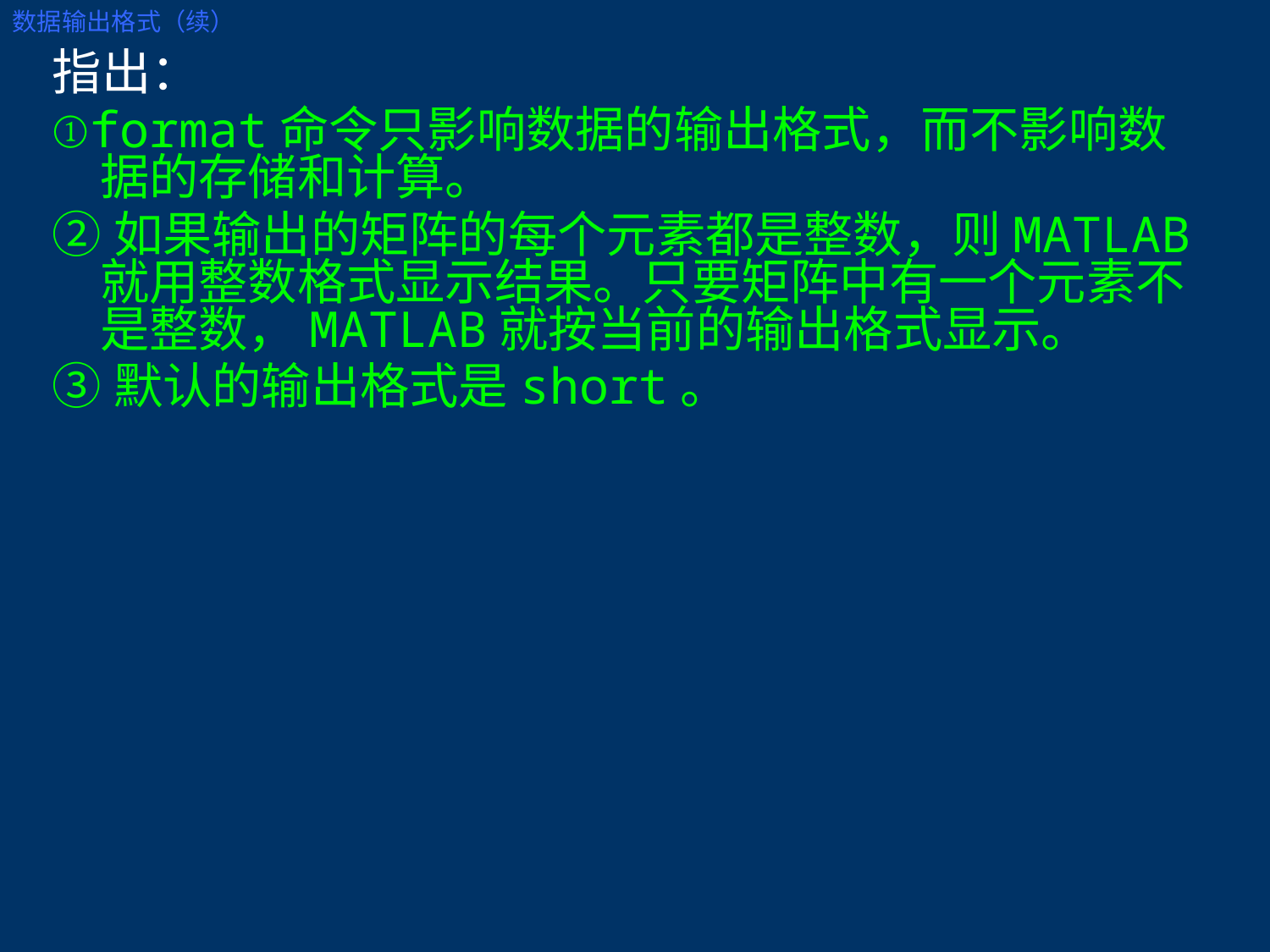

数据输出格式（续）
指出：
①format命令只影响数据的输出格式，而不影响数据的存储和计算。
②如果输出的矩阵的每个元素都是整数，则MATLAB就用整数格式显示结果。只要矩阵中有一个元素不是整数，MATLAB就按当前的输出格式显示。
③默认的输出格式是short。